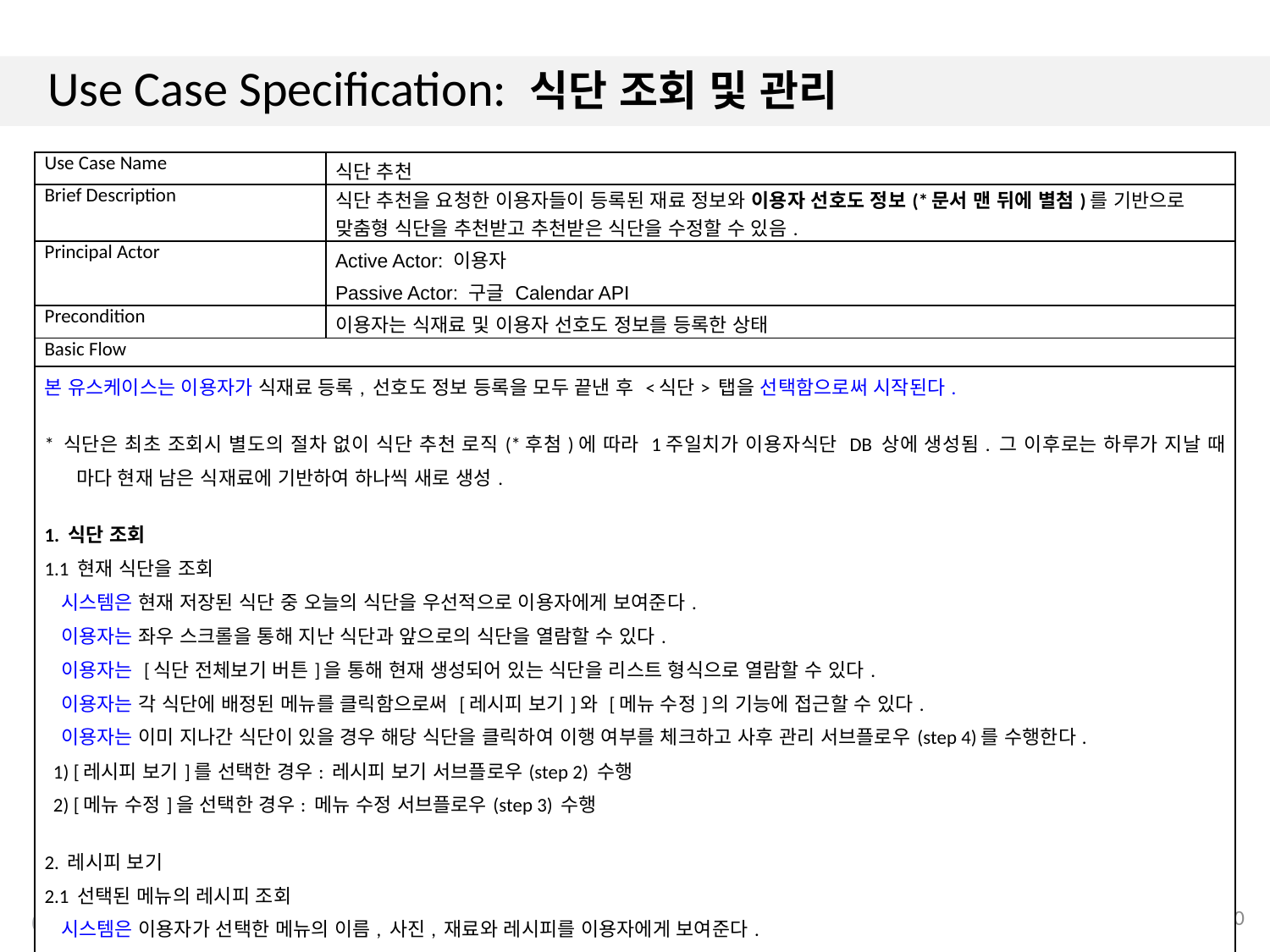

# Use Case Specification: 식단 조회 및 관리
| Use Case Name | 식단 추천 |
| --- | --- |
| Brief Description | 식단 추천을 요청한 이용자들이 등록된 재료 정보와 이용자 선호도 정보(\*문서 맨 뒤에 별첨)를 기반으로 맞춤형 식단을 추천받고 추천받은 식단을 수정할 수 있음. |
| Principal Actor | Active Actor: 이용자 Passive Actor: 구글 Calendar API |
| Precondition | 이용자는 식재료 및 이용자 선호도 정보를 등록한 상태 |
| Basic Flow |  |
| 본 유스케이스는 이용자가 식재료 등록, 선호도 정보 등록을 모두 끝낸 후 <식단> 탭을 선택함으로써 시작된다. \* 식단은 최초 조회시 별도의 절차 없이 식단 추천 로직(\*후첨)에 따라 1주일치가 이용자식단 DB 상에 생성됨. 그 이후로는 하루가 지날 때 마다 현재 남은 식재료에 기반하여 하나씩 새로 생성. 1. 식단 조회 1.1 현재 식단을 조회 시스템은 현재 저장된 식단 중 오늘의 식단을 우선적으로 이용자에게 보여준다. 이용자는 좌우 스크롤을 통해 지난 식단과 앞으로의 식단을 열람할 수 있다. 이용자는 [식단 전체보기 버튼]을 통해 현재 생성되어 있는 식단을 리스트 형식으로 열람할 수 있다. 이용자는 각 식단에 배정된 메뉴를 클릭함으로써 [레시피 보기]와 [메뉴 수정]의 기능에 접근할 수 있다. 이용자는 이미 지나간 식단이 있을 경우 해당 식단을 클릭하여 이행 여부를 체크하고 사후 관리 서브플로우(step 4)를 수행한다. 1) [레시피 보기]를 선택한 경우: 레시피 보기 서브플로우(step 2) 수행 2) [메뉴 수정]을 선택한 경우: 메뉴 수정 서브플로우(step 3) 수행 2. 레시피 보기 2.1 선택된 메뉴의 레시피 조회 시스템은 이용자가 선택한 메뉴의 이름, 사진, 재료와 레시피를 이용자에게 보여준다. 이용자는 [뒤로 버튼]을 클릭함으로써 식단 조회 서브플로우(step1)으로 돌아갈 수 있다. |  |
10